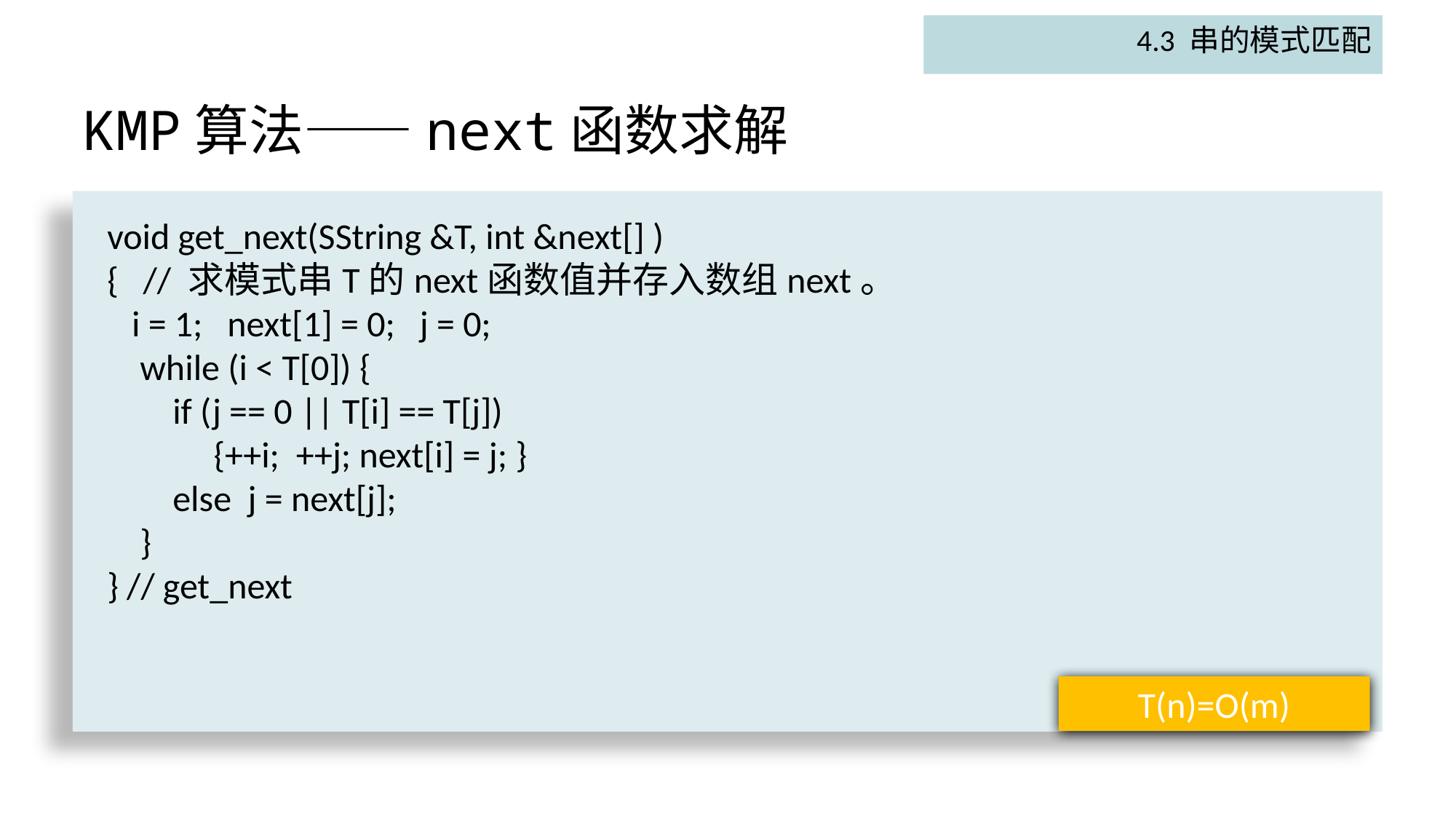

4.3 串的模式匹配

# KMP算法——next函数求解
void get_next(SString &T, int &next[] )
{   // 求模式串T的next函数值并存入数组next。
   i = 1;   next[1] = 0;   j = 0;
    while (i < T[0]) {
        if (j == 0 || T[i] == T[j])
             {++i;  ++j; next[i] = j; }
        else  j = next[j];
    }
} // get_next
T(n)=O(m)